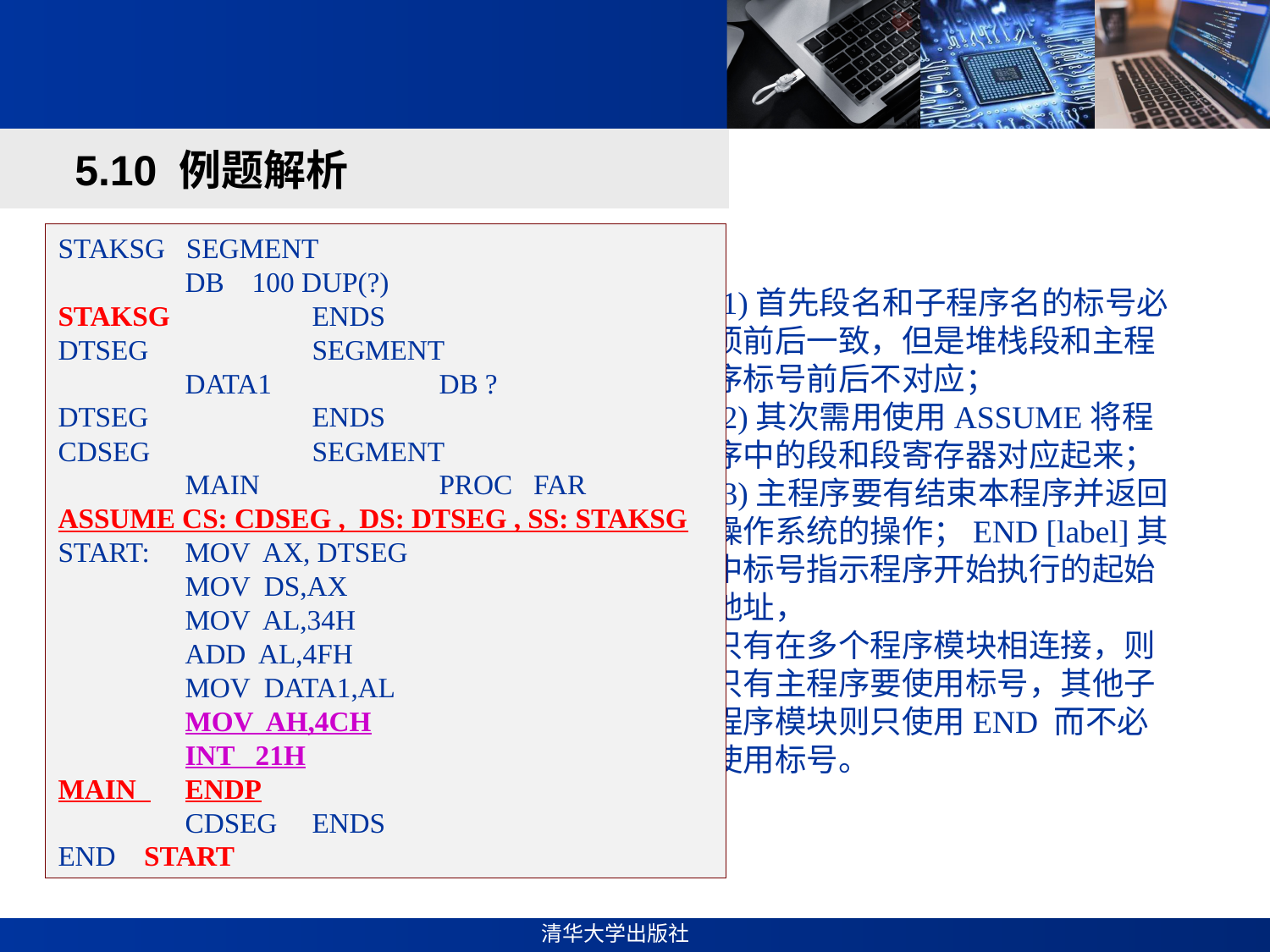

#
5.10 例题解析

STAKSG   SEGMENT
	DB    100 DUP(?)
STAKSG   	ENDS
DTSEG		SEGMENT
	DATA1		DB ?
DTSEG		ENDS
CDSEG     	SEGMENT
	MAIN		PROC   FAR
ASSUME CS: CDSEG ,  DS: DTSEG , SS: STAKSG
START: 	MOV  AX, DTSEG
	MOV  DS,AX
	MOV  AL,34H
	ADD  AL,4FH
	MOV  DATA1,AL
	MOV  AH,4CH
	INT   21H
MAIN  	ENDP
	CDSEG 	ENDS
END    START
3. 指出下列程序中的错误。
STAKSG  SEGMENT
	DB   100  DUP(?)
STA_SG	  ENDS

DTSEG 	  SEGMENT
DATA1	  DB  ?
DTSEG	  END

CDSEG	  SEGMENT
MAIN	  PROC   	FAR
START: 	  MOV 	DS , DATSEG
	  MOV	 AL , 34H
	 ADD	  AL , 4FH
	 MOV  	DATA , AL
START	  ENDP
      CDSEG 	  ENDS
	 END
(1)首先段名和子程序名的标号必须前后一致，但是堆栈段和主程序标号前后不对应；
(2)其次需用使用ASSUME将程序中的段和段寄存器对应起来；
(3)主程序要有结束本程序并返回操作系统的操作；END [label]其中标号指示程序开始执行的起始地址，
只有在多个程序模块相连接，则只有主程序要使用标号，其他子程序模块则只使用END 而不必使用标号。